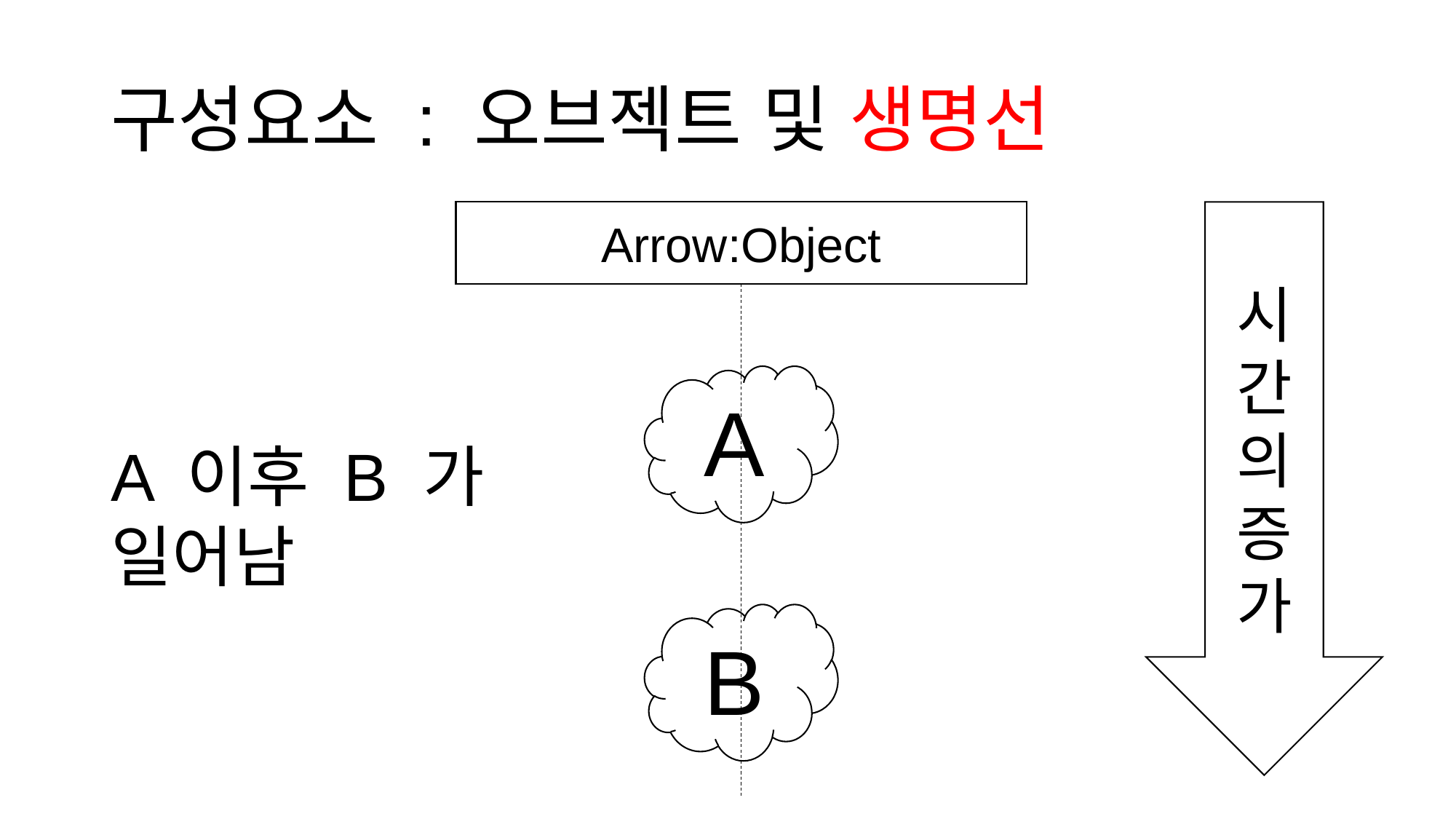

# 구성요소 : 오브젝트 및 생명선
Arrow:Object
시간의 증가
A
A 이후 B 가 일어남
B